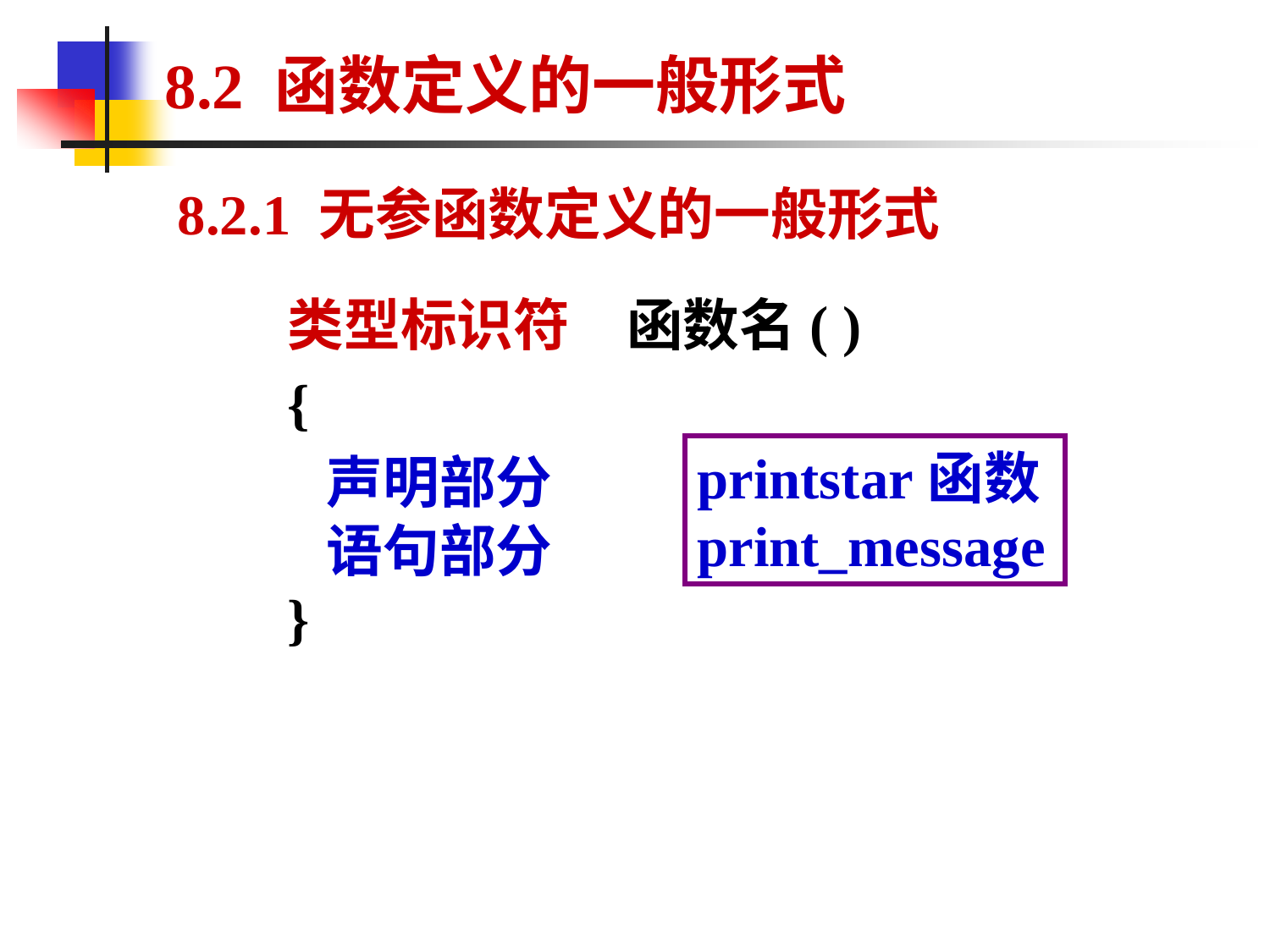

8.2 函数定义的一般形式
8.2.1 无参函数定义的一般形式
类型标识符　函数名( )
{
  声明部分
  语句部分
}
printstar函数
print_message